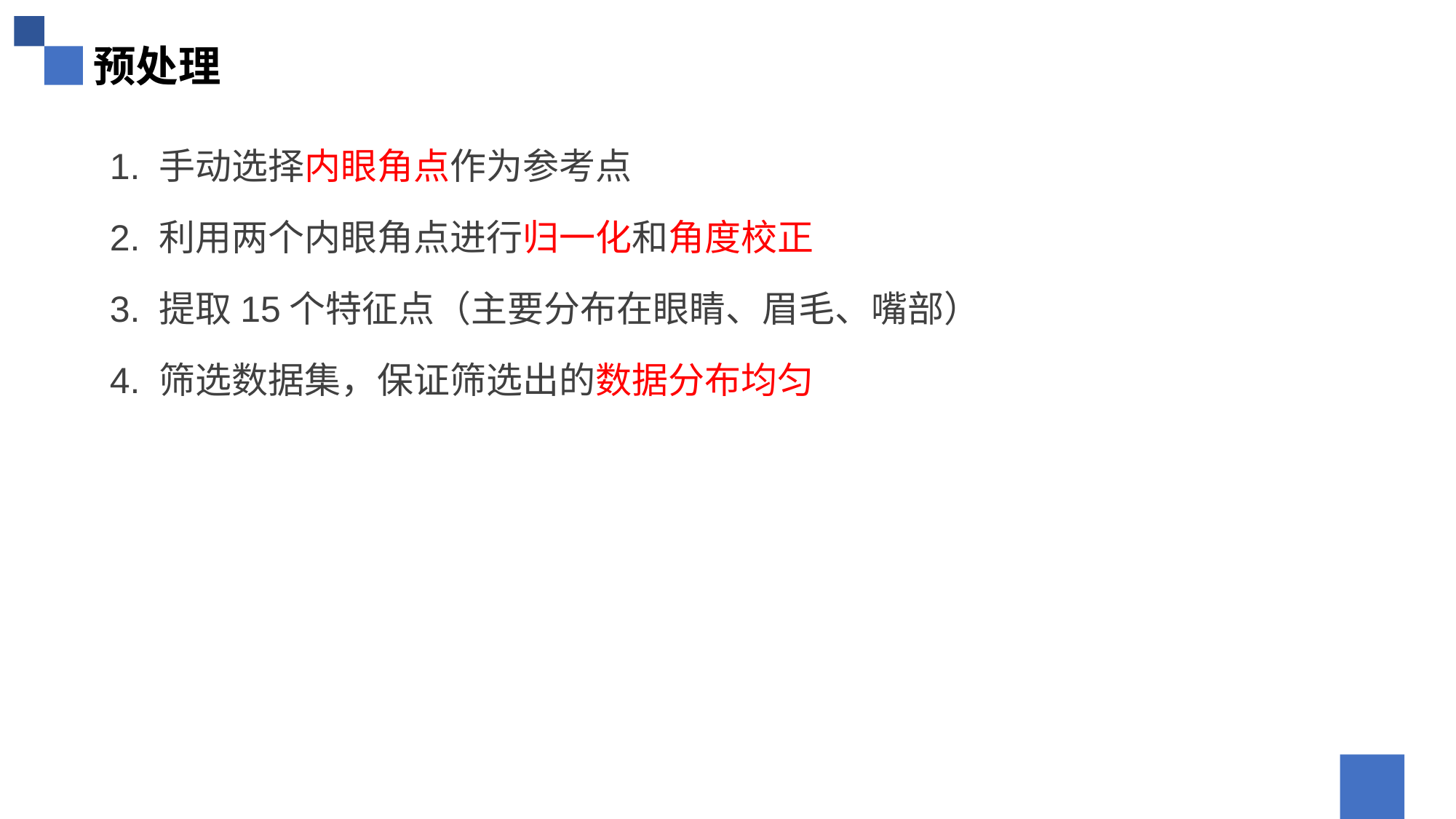

预处理
1. 手动选择内眼角点作为参考点
2. 利用两个内眼角点进行归一化和角度校正
3. 提取15个特征点（主要分布在眼睛、眉毛、嘴部）
4. 筛选数据集，保证筛选出的数据分布均匀